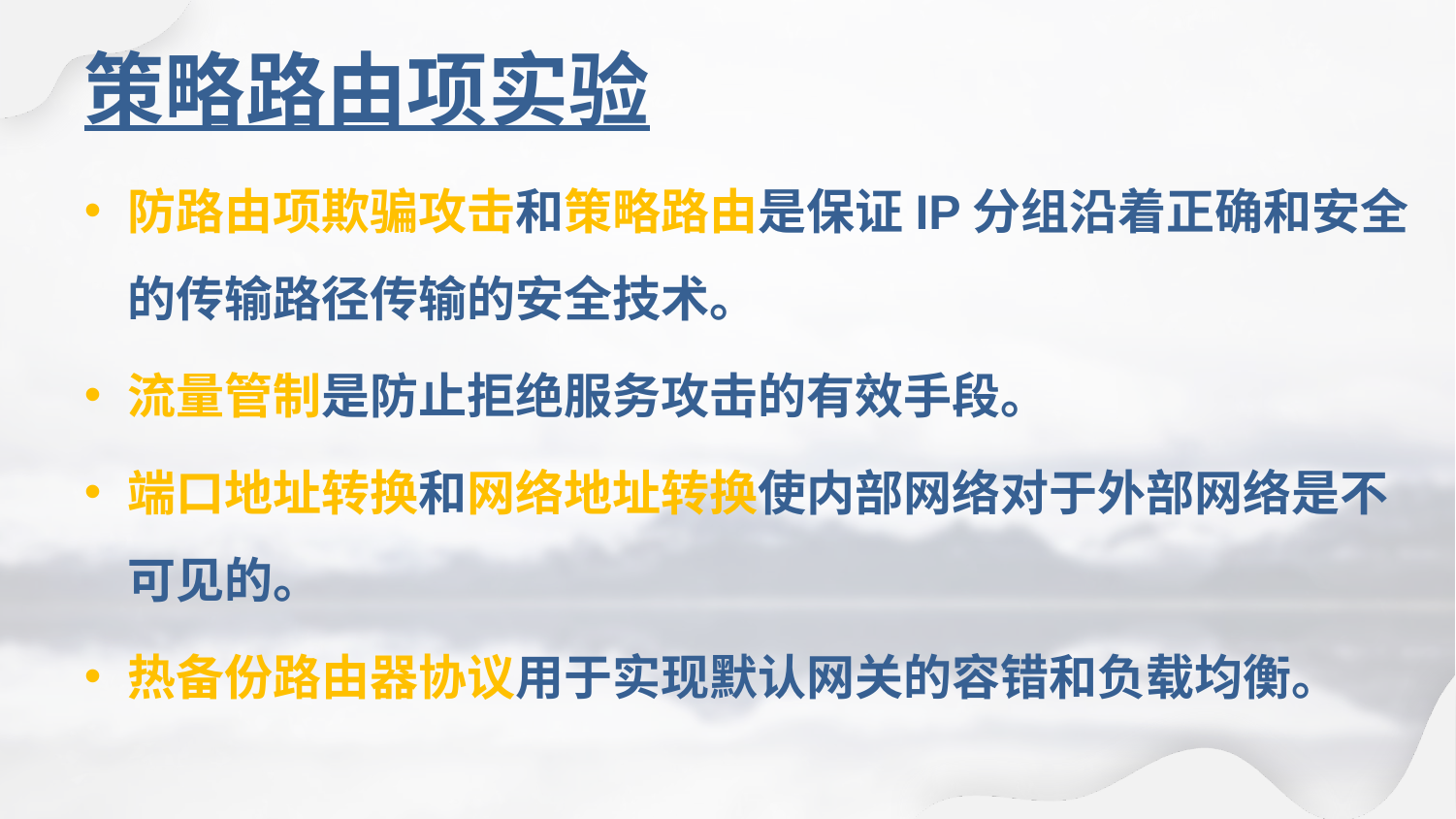

# 策略路由项实验
防路由项欺骗攻击和策略路由是保证IP分组沿着正确和安全的传输路径传输的安全技术。
流量管制是防止拒绝服务攻击的有效手段。
端口地址转换和网络地址转换使内部网络对于外部网络是不可见的。
热备份路由器协议用于实现默认网关的容错和负载均衡。